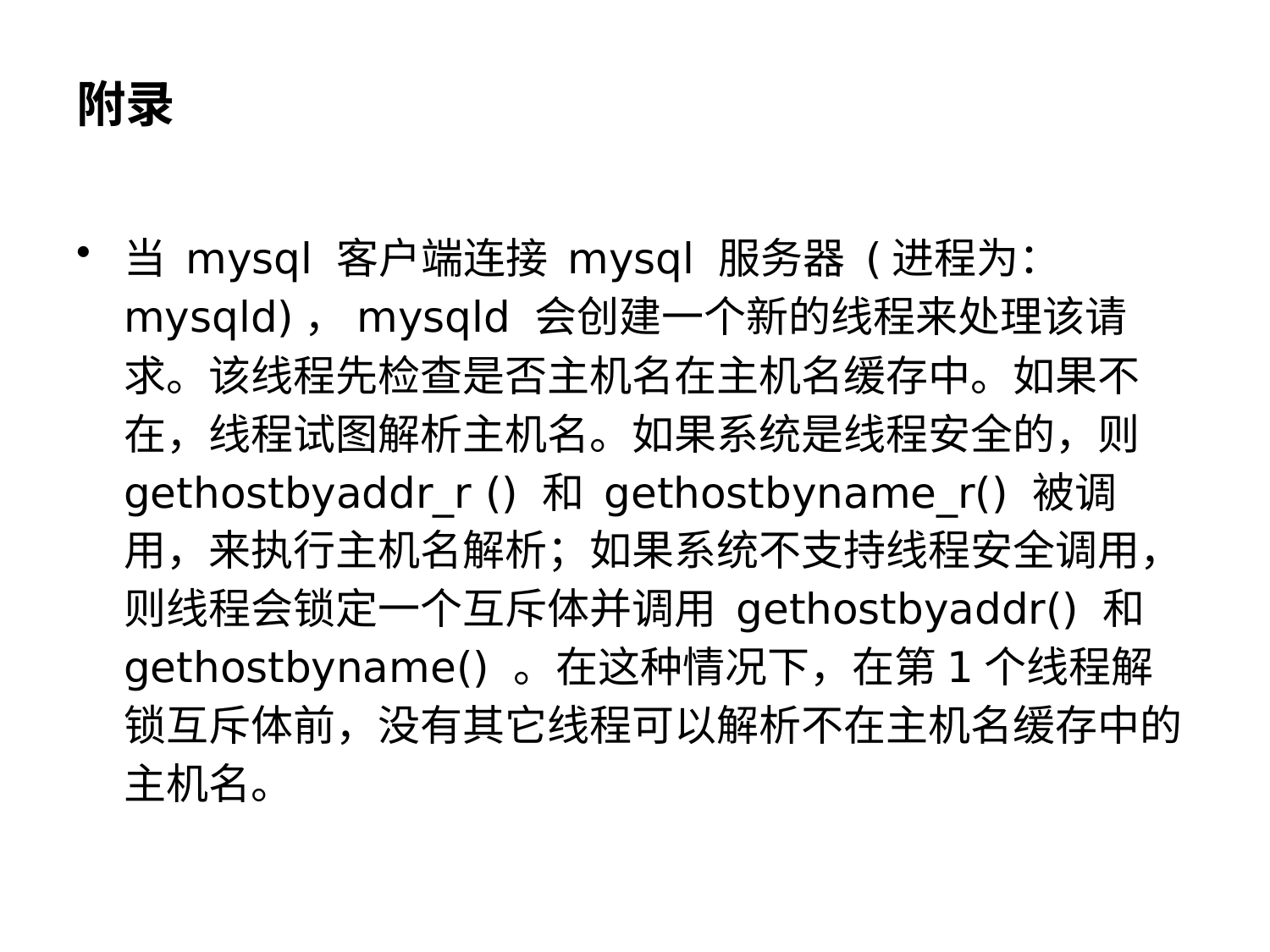

# 附录
当 mysql 客户端连接 mysql 服务器 (进程为：mysqld)，mysqld 会创建一个新的线程来处理该请求。该线程先检查是否主机名在主机名缓存中。如果不在，线程试图解析主机名。如果系统是线程安全的，则 gethostbyaddr_r () 和 gethostbyname_r() 被调用，来执行主机名解析；如果系统不支持线程安全调用，则线程会锁定一个互斥体并调用 gethostbyaddr() 和 gethostbyname() 。在这种情况下，在第1个线程解锁互斥体前，没有其它线程可以解析不在主机名缓存中的主机名。